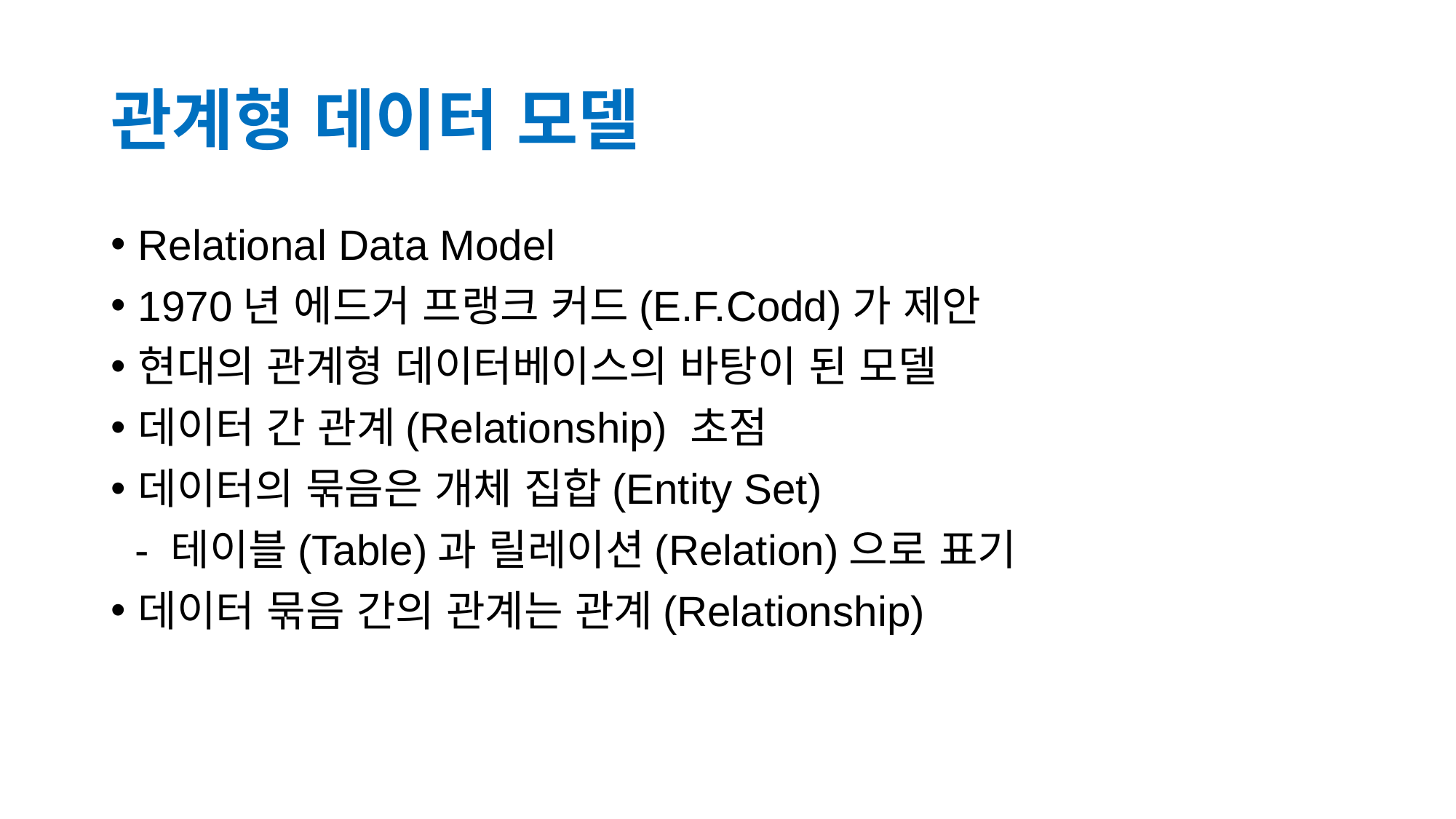

# 관계형 데이터 모델
Relational Data Model
1970년 에드거 프랭크 커드(E.F.Codd)가 제안
현대의 관계형 데이터베이스의 바탕이 된 모델
데이터 간 관계(Relationship) 초점
데이터의 묶음은 개체 집합(Entity Set)
  - 테이블(Table)과 릴레이션(Relation)으로 표기
데이터 묶음 간의 관계는 관계(Relationship)